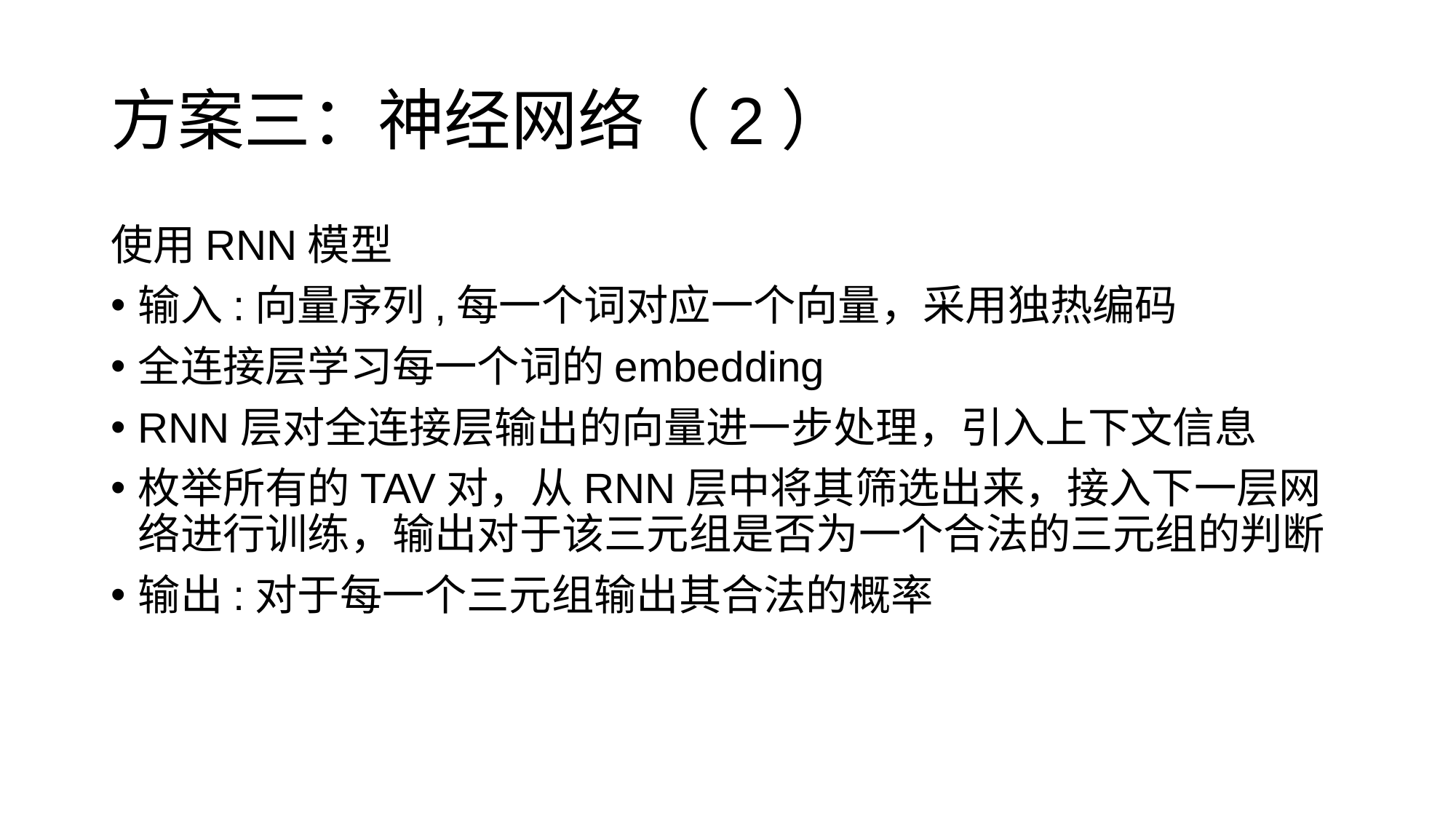

# 方案三：神经网络（2）
使用RNN模型
输入:向量序列,每一个词对应一个向量，采用独热编码
全连接层学习每一个词的embedding
RNN层对全连接层输出的向量进一步处理，引入上下文信息
枚举所有的TAV对，从RNN层中将其筛选出来，接入下一层网络进行训练，输出对于该三元组是否为一个合法的三元组的判断
输出:对于每一个三元组输出其合法的概率